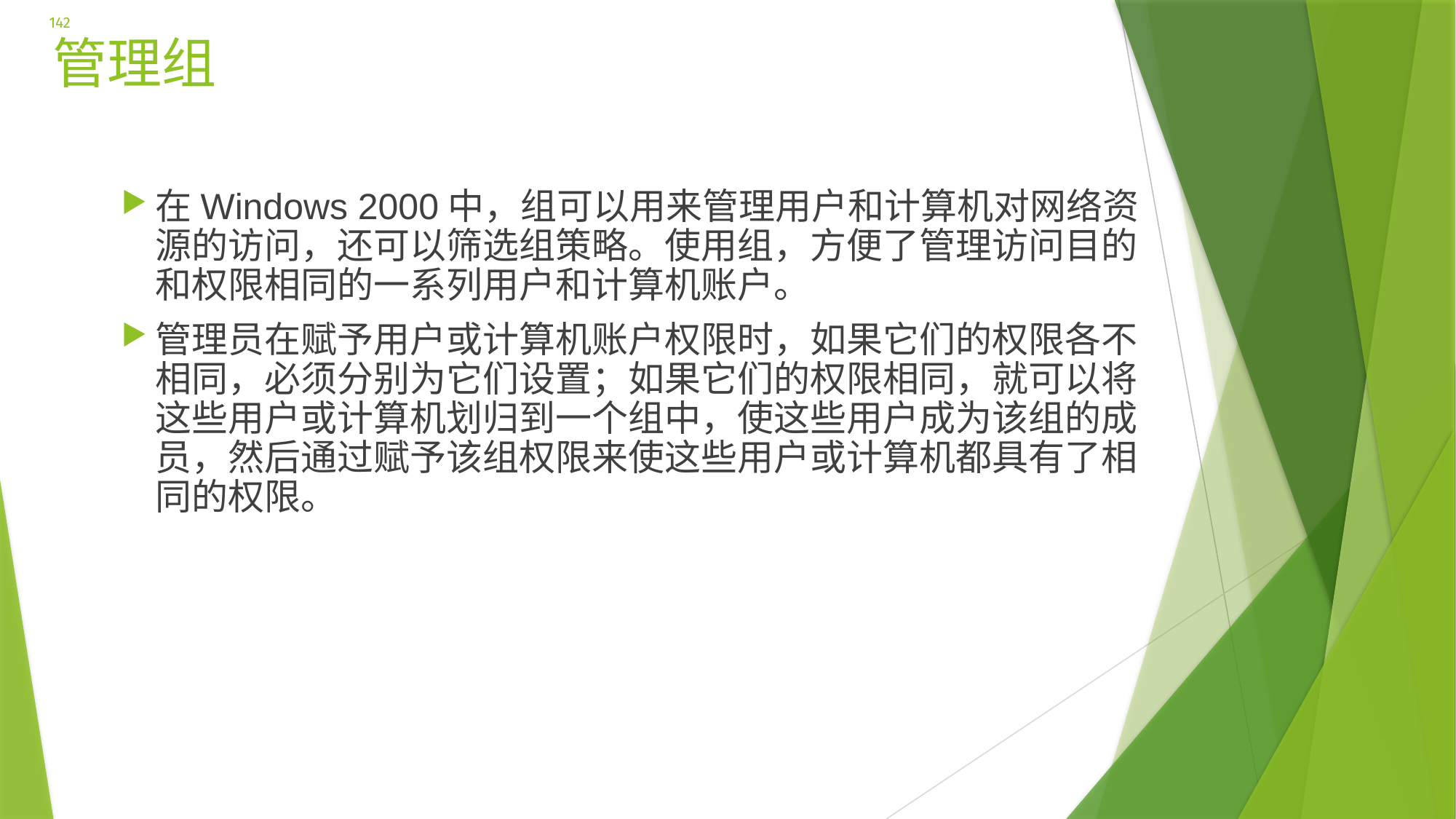

142
# 管理组
在Windows 2000中，组可以用来管理用户和计算机对网络资源的访问，还可以筛选组策略。使用组，方便了管理访问目的和权限相同的一系列用户和计算机账户。
管理员在赋予用户或计算机账户权限时，如果它们的权限各不相同，必须分别为它们设置；如果它们的权限相同，就可以将这些用户或计算机划归到一个组中，使这些用户成为该组的成员，然后通过赋予该组权限来使这些用户或计算机都具有了相同的权限。